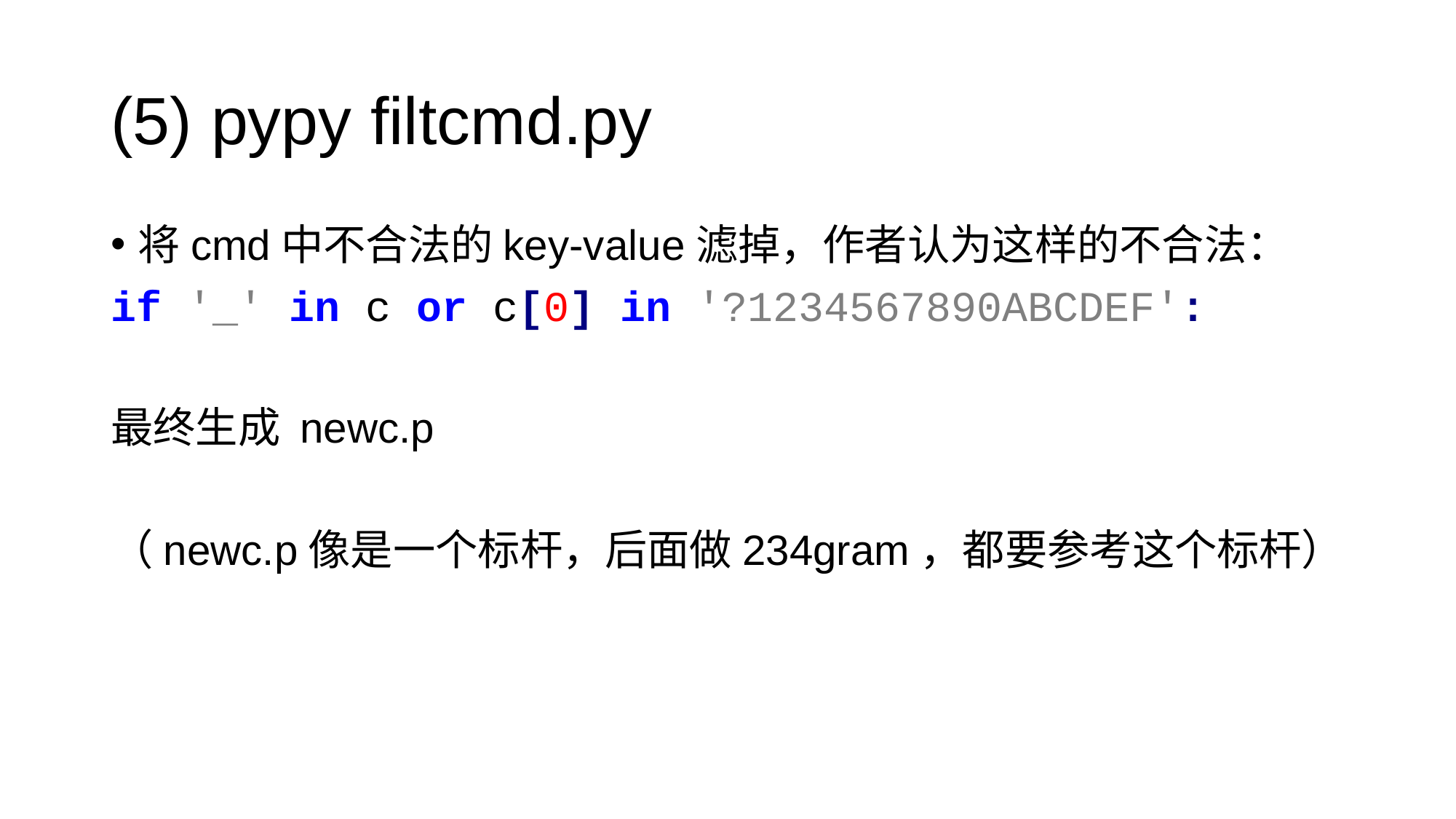

# (5) pypy filtcmd.py
将cmd中不合法的key-value滤掉，作者认为这样的不合法：
if '_' in c or c[0] in '?1234567890ABCDEF':

最终生成 newc.p

（newc.p像是一个标杆，后面做234gram，都要参考这个标杆）